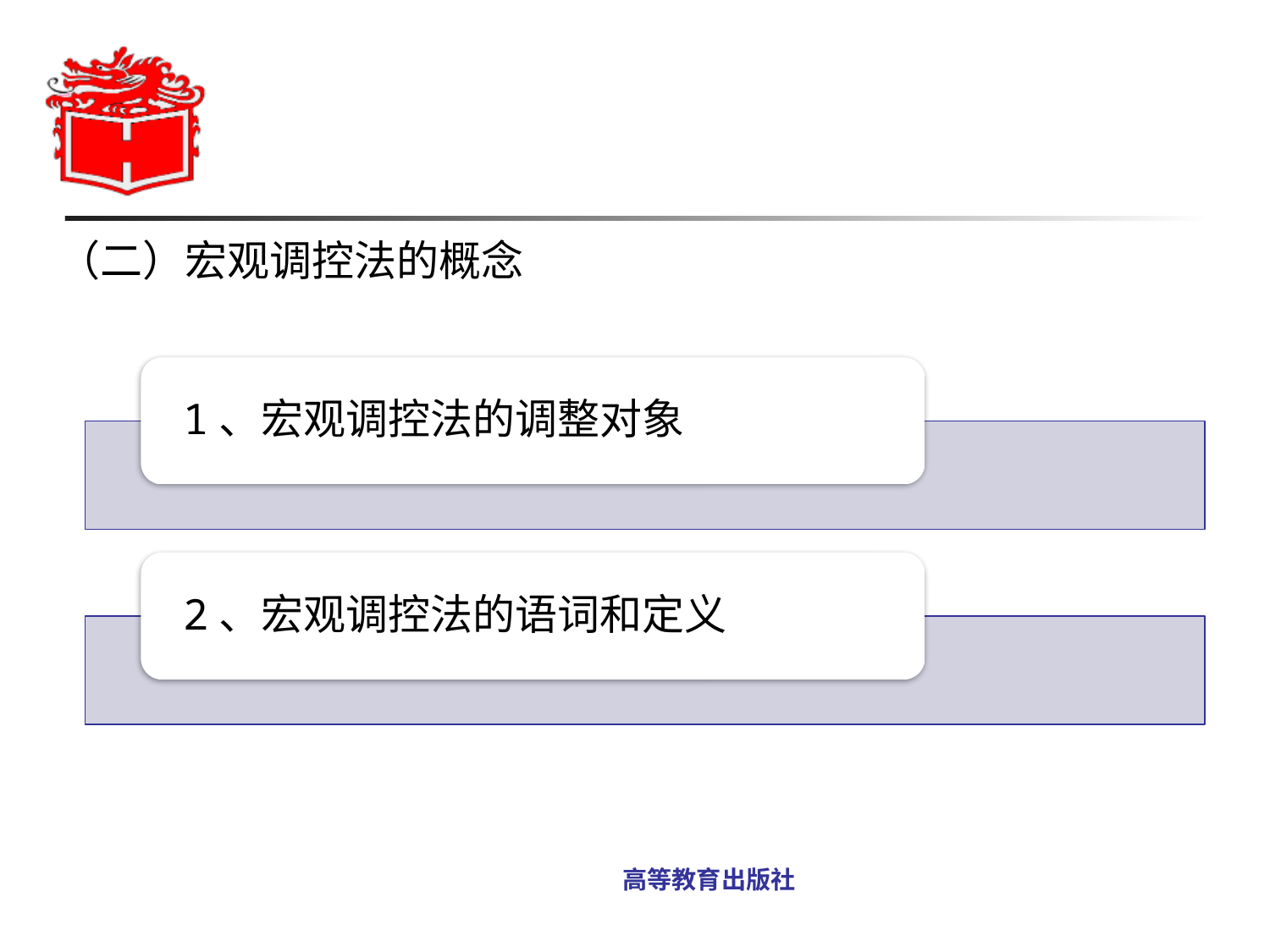

（二）宏观调控法的概念

1、宏观调控法的调整对象
2、宏观调控法的语词和定义

高等教育出版社